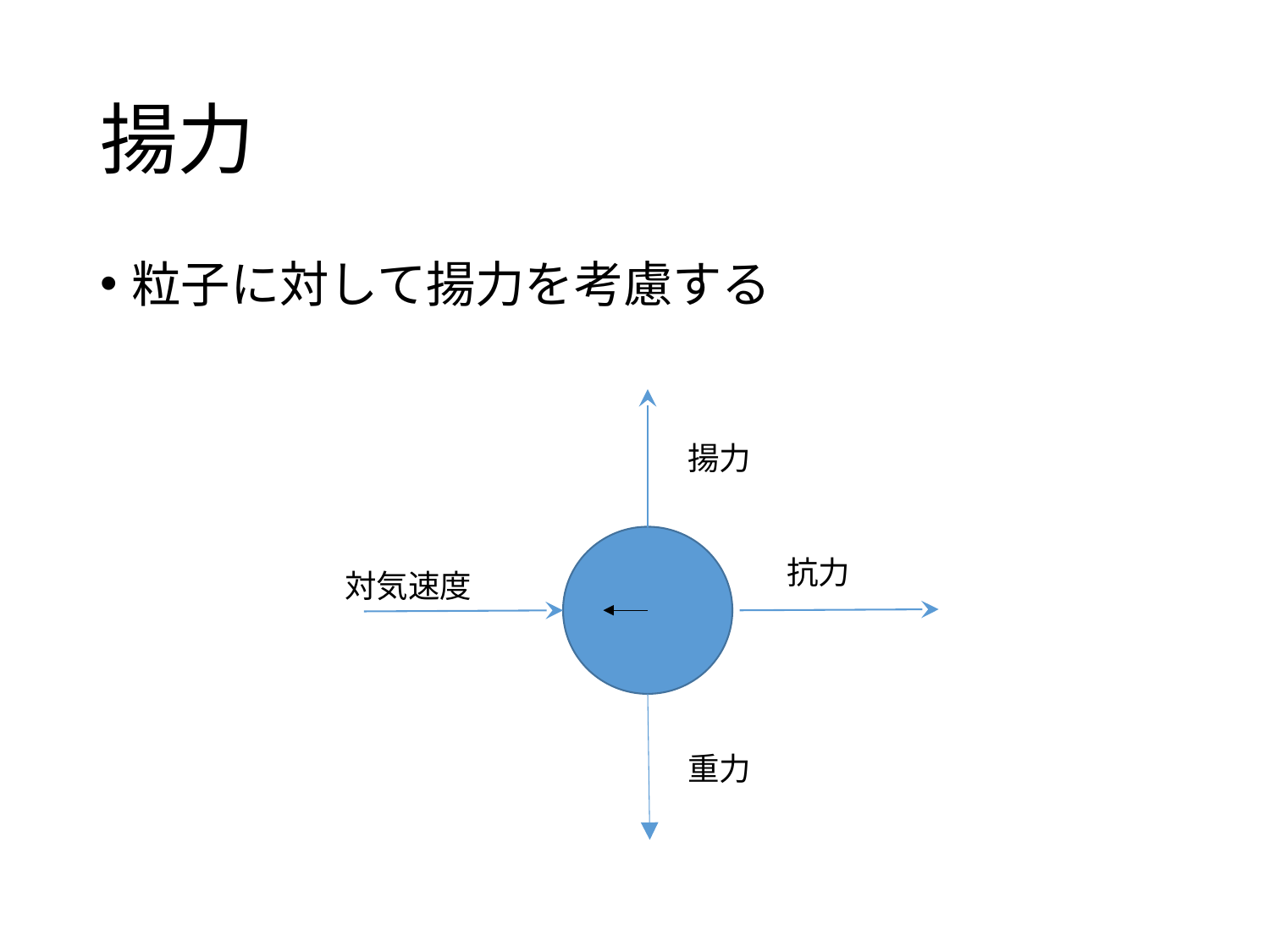

# 揚力
粒子に対して揚力を考慮する
揚力

抗力
対気速度
重力